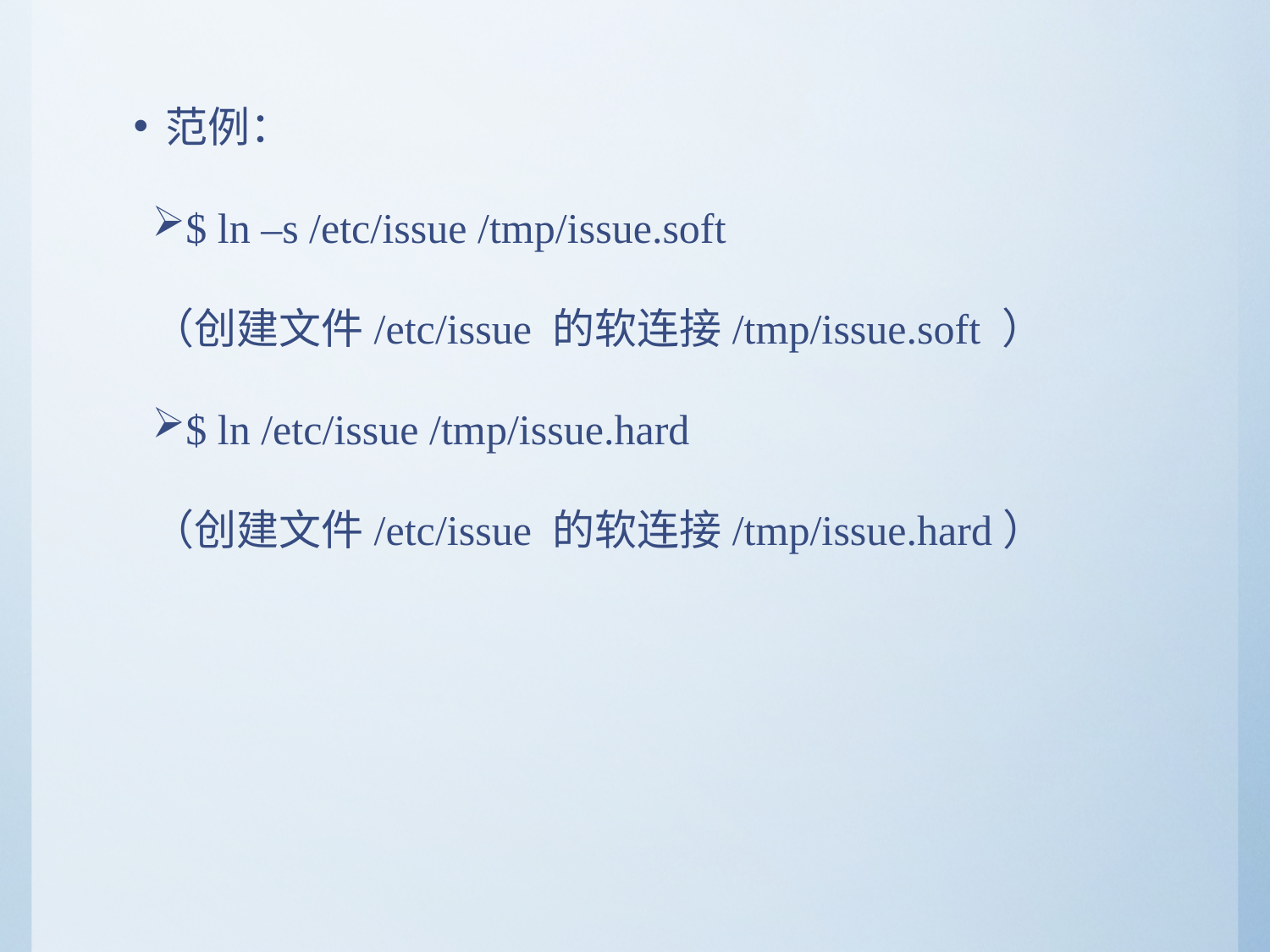

范例：
$ ln –s /etc/issue /tmp/issue.soft
（创建文件/etc/issue 的软连接/tmp/issue.soft ）
$ ln /etc/issue /tmp/issue.hard
（创建文件/etc/issue 的软连接/tmp/issue.hard）